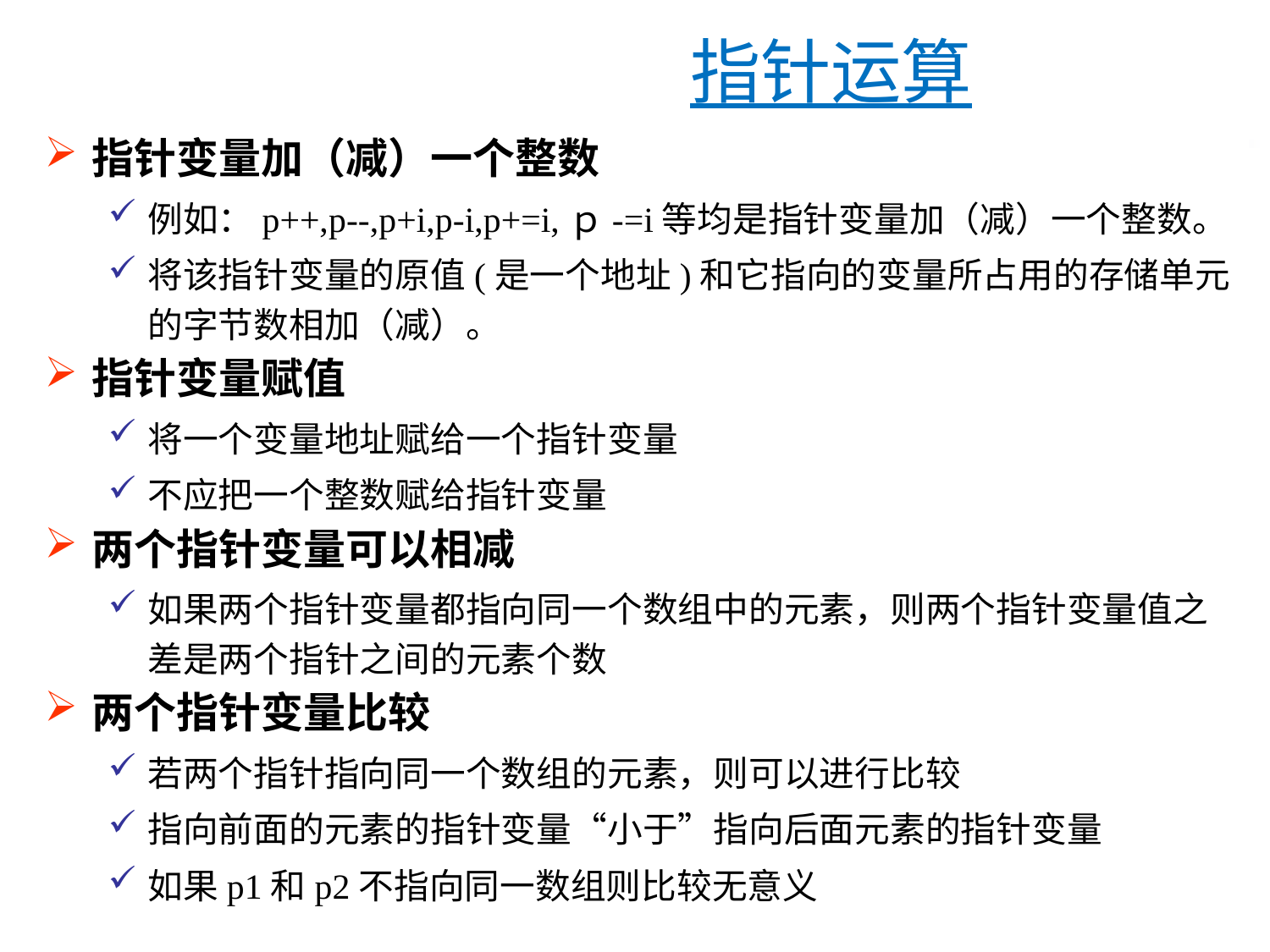

指针运算
指针变量加（减）一个整数
例如：p++,p--,p+i,p-i,p+=i,ｐ-=i等均是指针变量加（减）一个整数。
将该指针变量的原值(是一个地址)和它指向的变量所占用的存储单元的字节数相加（减）。
指针变量赋值
将一个变量地址赋给一个指针变量
不应把一个整数赋给指针变量
两个指针变量可以相减
如果两个指针变量都指向同一个数组中的元素，则两个指针变量值之差是两个指针之间的元素个数
两个指针变量比较
若两个指针指向同一个数组的元素，则可以进行比较
指向前面的元素的指针变量“小于”指向后面元素的指针变量
如果p1和p2不指向同一数组则比较无意义
2023/11/27
王化雨 whuayu000@163.com 13306442222
7/9